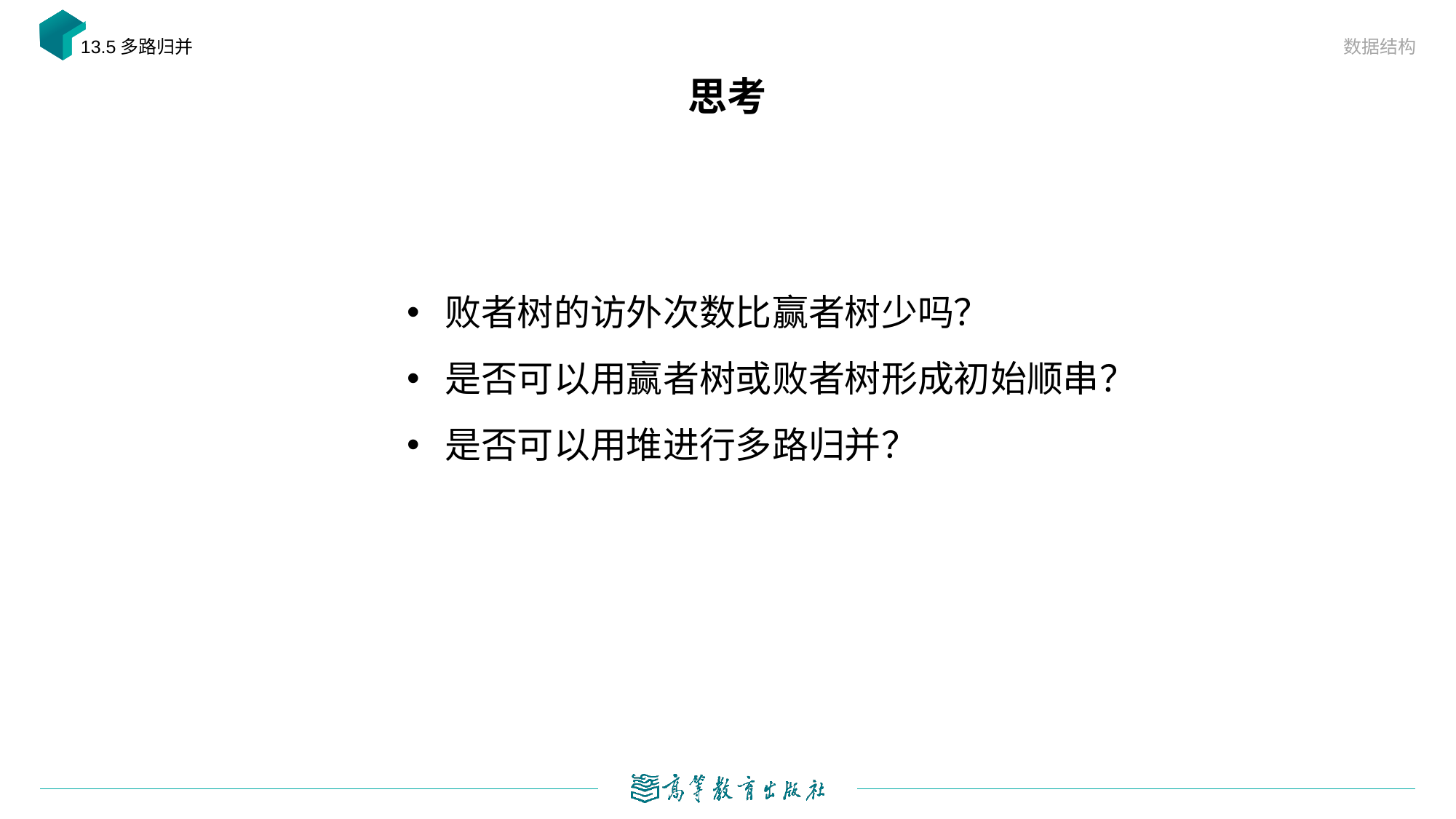

数据结构
13.5多路归并
# 思考
  败者树的访外次数比赢者树少吗？
  是否可以用赢者树或败者树形成初始顺串？
  是否可以用堆进行多路归并？